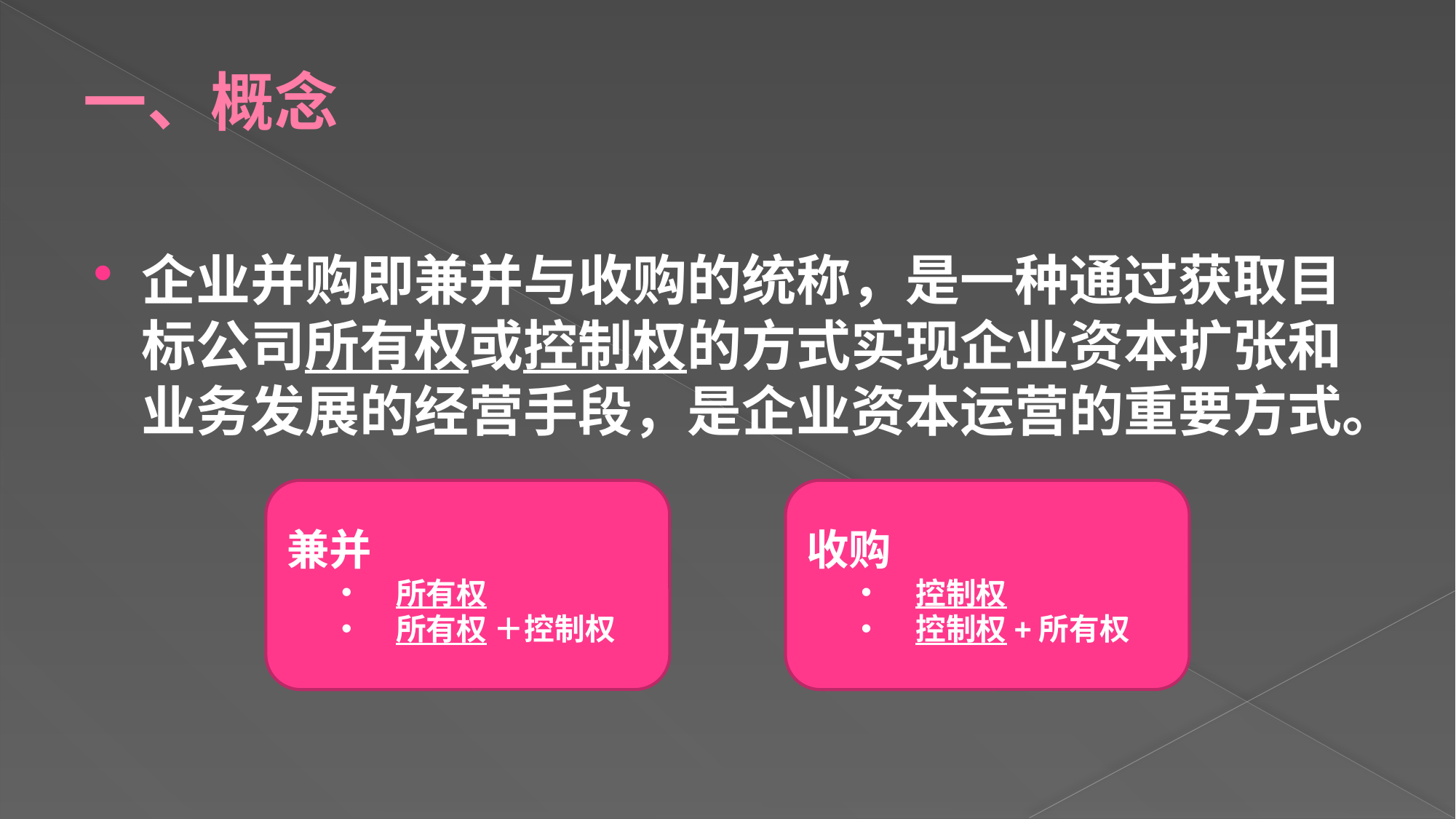

# 一、概念

企业并购即兼并与收购的统称，是一种通过获取目标公司所有权或控制权的方式实现企业资本扩张和业务发展的经营手段，是企业资本运营的重要方式。
兼并
所有权
所有权 ＋控制权
收购
控制权
控制权+所有权